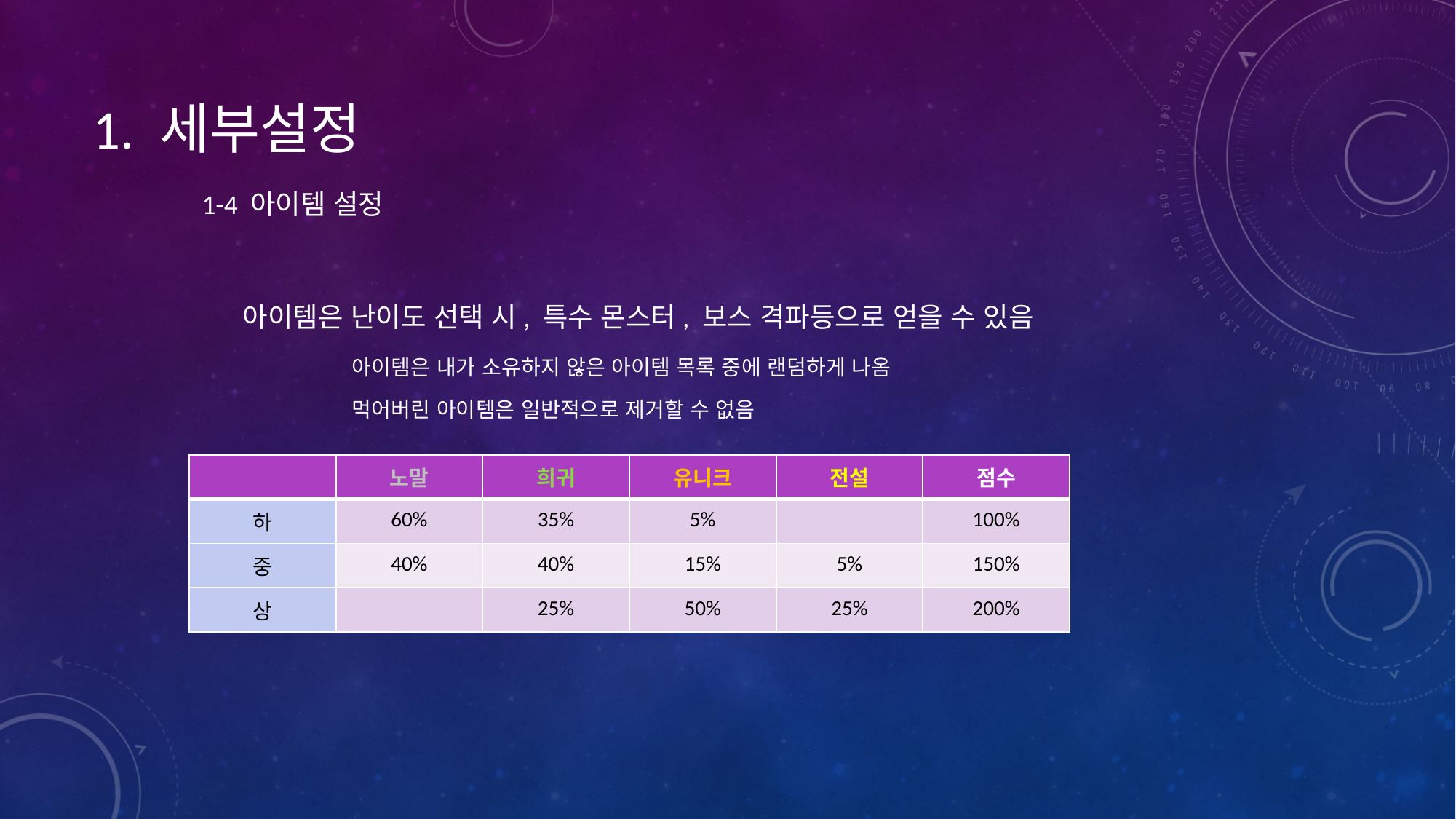

# 1. 세부설정 1-4 아이템 설정

	아이템은 난이도 선택 시, 특수 몬스터, 보스 격파등으로 얻을 수 있음
		아이템은 내가 소유하지 않은 아이템 목록 중에 랜덤하게 나옴
		먹어버린 아이템은 일반적으로 제거할 수 없음

|  | 노말 | 희귀 | 유니크 | 전설 | 점수 |
| --- | --- | --- | --- | --- | --- |
| 하 | 60% | 35% | 5% |  | 100% |
| 중 | 40% | 40% | 15% | 5% | 150% |
| 상 |  | 25% | 50% | 25% | 200% |